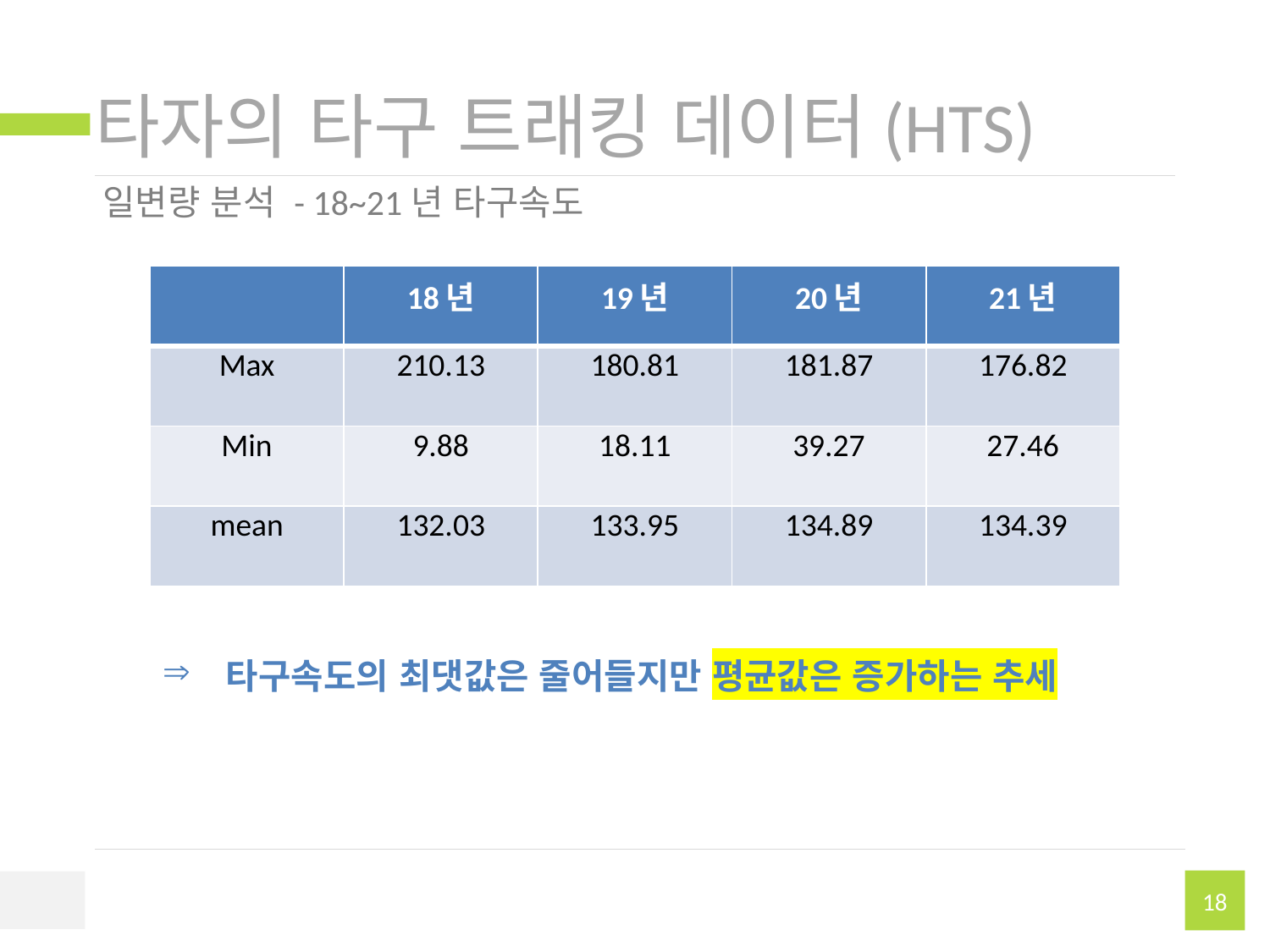

# 타자의 타구 트래킹 데이터(HTS)
일변량 분석 - 18~21년 타구속도
|  | 18년 | 19년 | 20년 | 21년 |
| --- | --- | --- | --- | --- |
| Max | 210.13 | 180.81 | 181.87 | 176.82 |
| Min | 9.88 | 18.11 | 39.27 | 27.46 |
| mean | 132.03 | 133.95 | 134.89 | 134.39 |
타구속도의 최댓값은 줄어들지만 평균값은 증가하는 추세